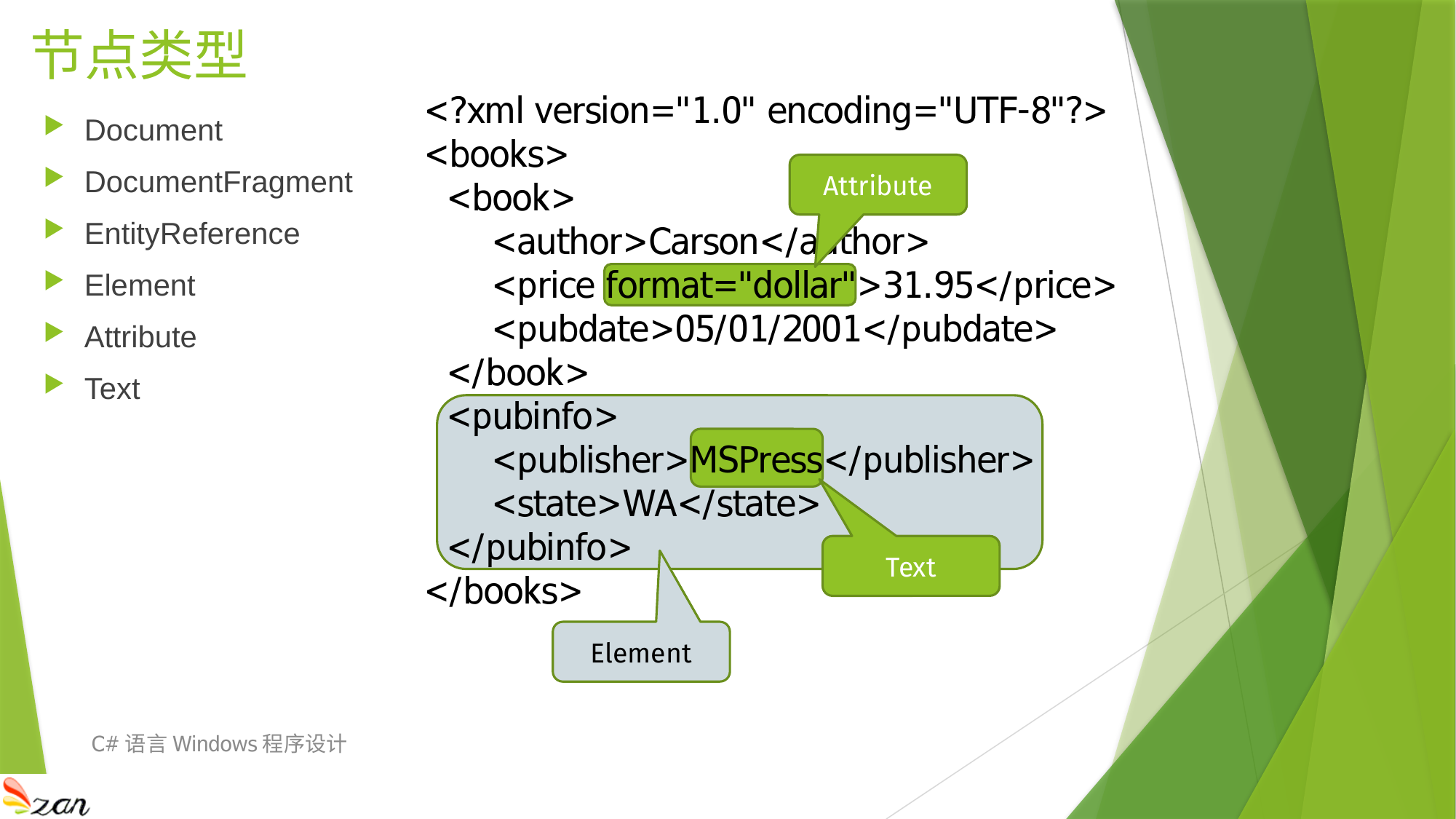

# 节点类型
<?xml version="1.0" encoding="UTF-8"?>
<books>
  <book>
      <author>Carson</author>
      <price format="dollar">31.95</price>
      <pubdate>05/01/2001</pubdate>
  </book>
  <pubinfo>
      <publisher>MSPress</publisher>
      <state>WA</state>
  </pubinfo>
</books>
Document
DocumentFragment
EntityReference
Element
Attribute
Text
Attribute

Text
Element
C#语言Windows程序设计